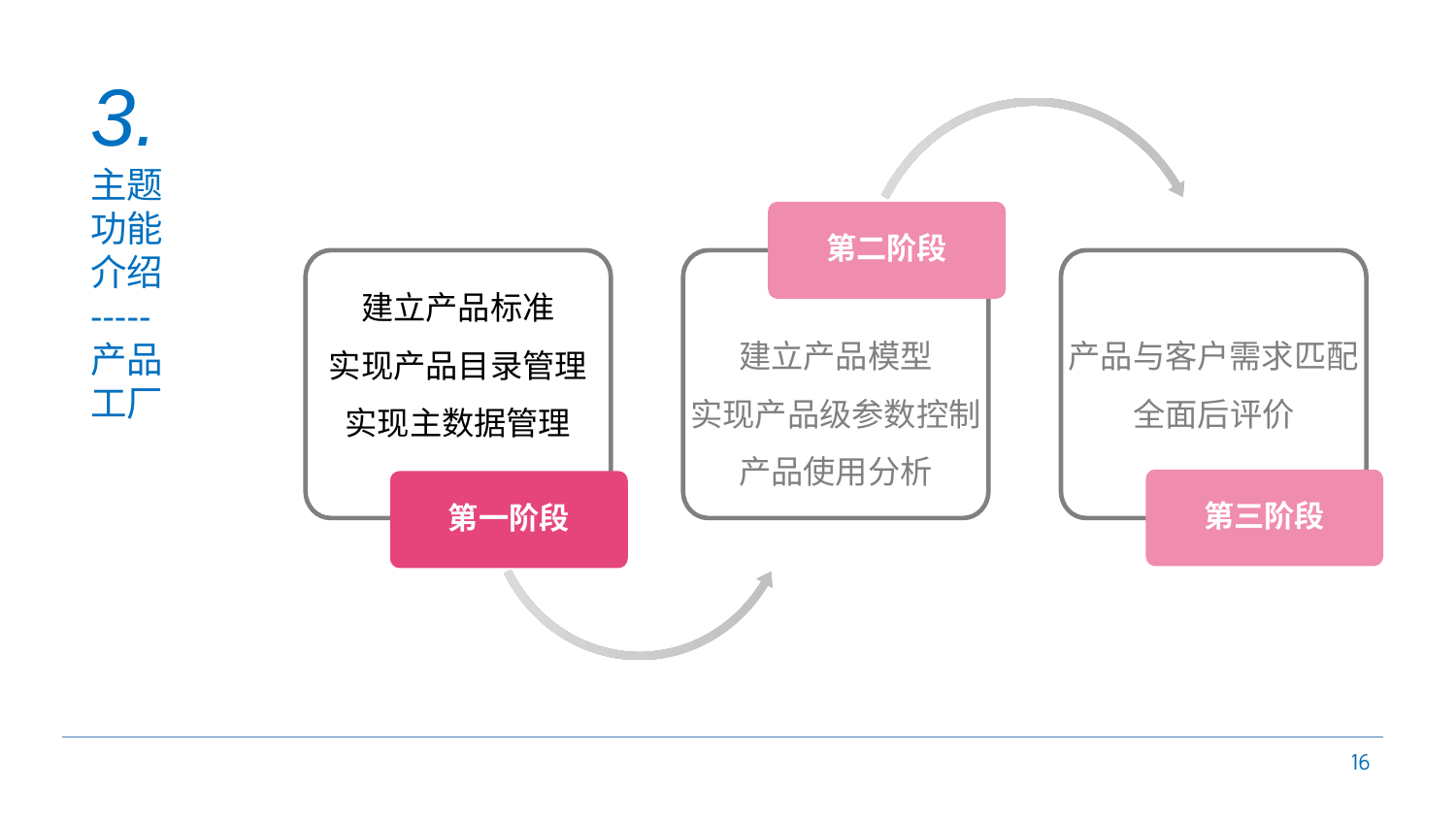

# 3. 主题 功能 介绍 ----- 产品 工厂

第二阶段
建立产品标准
实现产品目录管理
实现主数据管理

建立产品模型
实现产品级参数控制
产品使用分析

产品与客户需求匹配
全面后评价

第三阶段
第一阶段
16